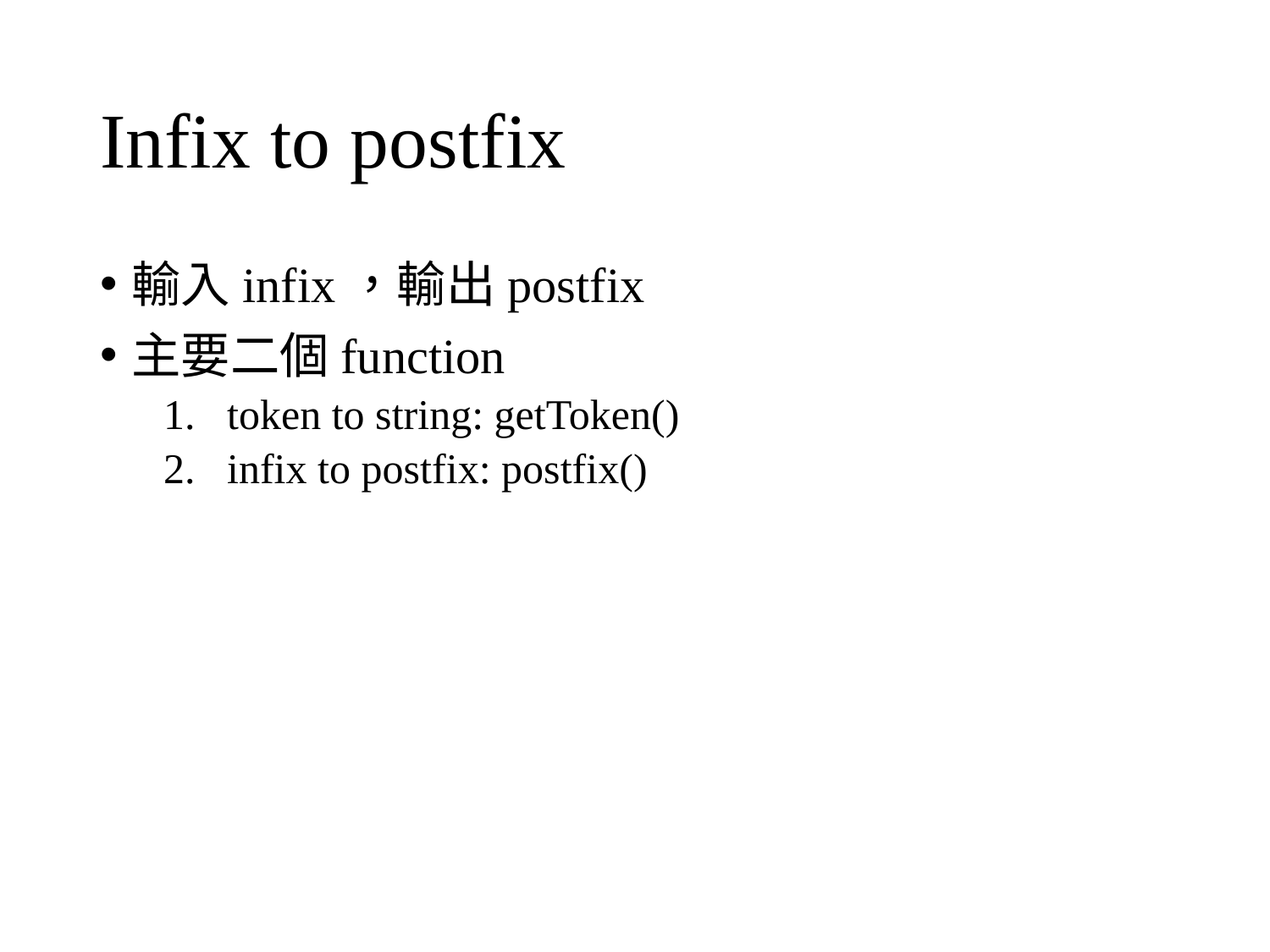

# Infix to postfix
輸入infix，輸出postfix
主要二個function
token to string: getToken()
infix to postfix: postfix()